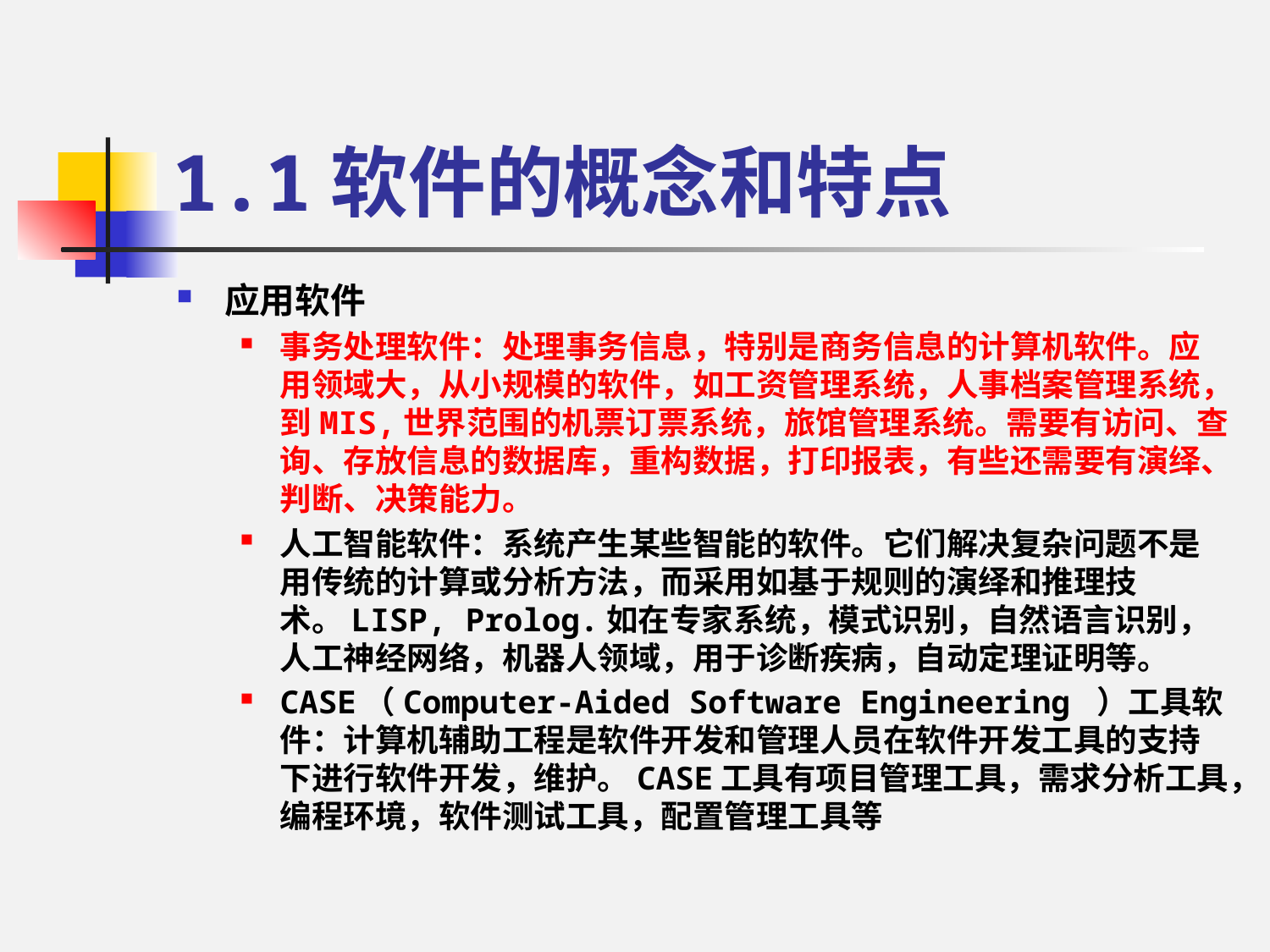

# 1.1软件的概念和特点
应用软件
事务处理软件：处理事务信息，特别是商务信息的计算机软件。应用领域大，从小规模的软件，如工资管理系统，人事档案管理系统，到MIS,世界范围的机票订票系统，旅馆管理系统。需要有访问、查询、存放信息的数据库，重构数据，打印报表，有些还需要有演绎、判断、决策能力。
人工智能软件：系统产生某些智能的软件。它们解决复杂问题不是用传统的计算或分析方法，而采用如基于规则的演绎和推理技术。LISP, Prolog.如在专家系统，模式识别，自然语言识别，人工神经网络，机器人领域，用于诊断疾病，自动定理证明等。
CASE（Computer-Aided Software Engineering ）工具软件：计算机辅助工程是软件开发和管理人员在软件开发工具的支持下进行软件开发，维护。CASE工具有项目管理工具，需求分析工具，编程环境，软件测试工具，配置管理工具等
7